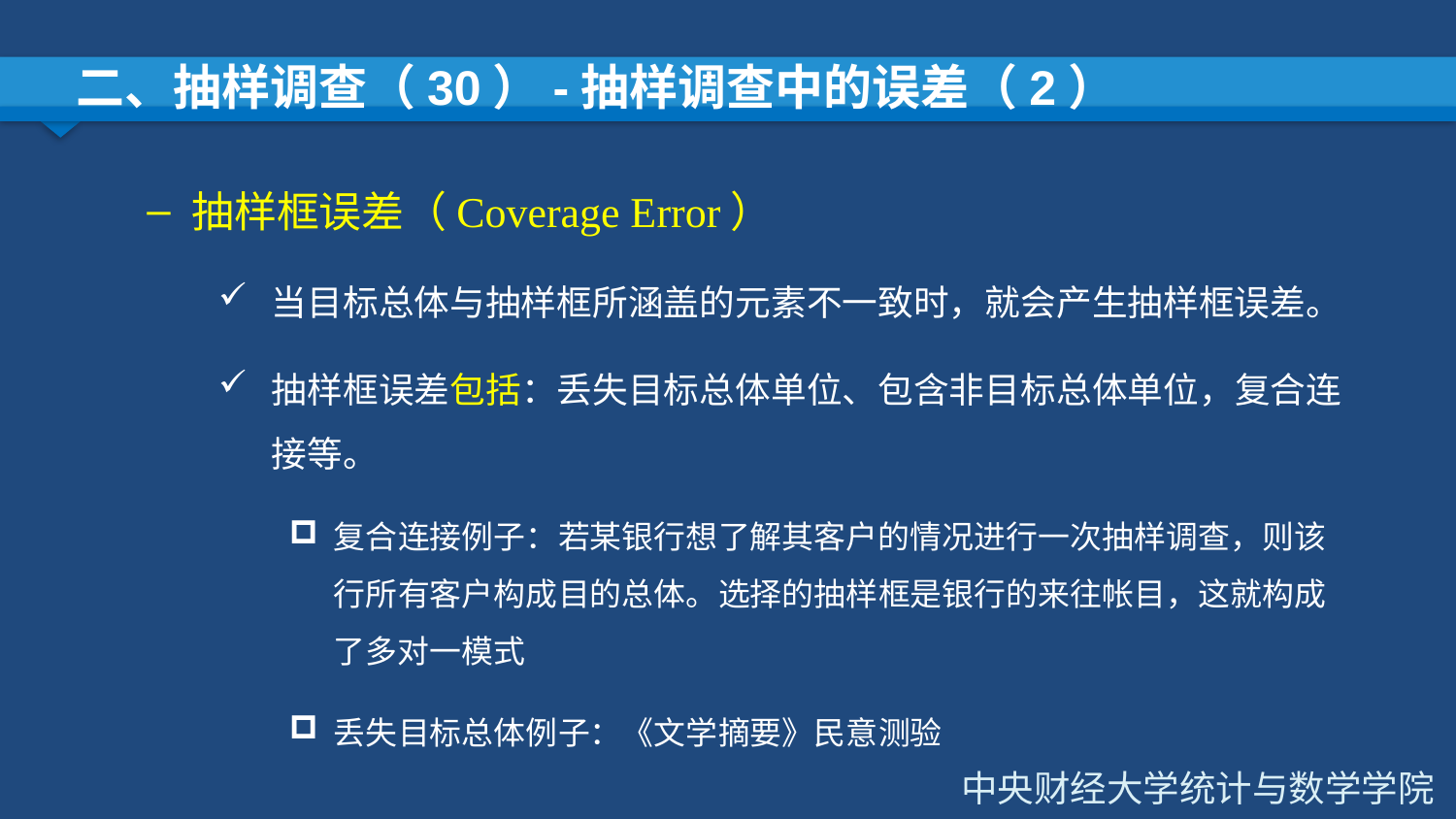

# 二、抽样调查（30）-抽样调查中的误差（2）
抽样框误差（Coverage Error）
当目标总体与抽样框所涵盖的元素不一致时，就会产生抽样框误差。
抽样框误差包括：丢失目标总体单位、包含非目标总体单位，复合连接等。
复合连接例子：若某银行想了解其客户的情况进行一次抽样调查，则该行所有客户构成目的总体。选择的抽样框是银行的来往帐目，这就构成了多对一模式
丢失目标总体例子：《文学摘要》民意测验